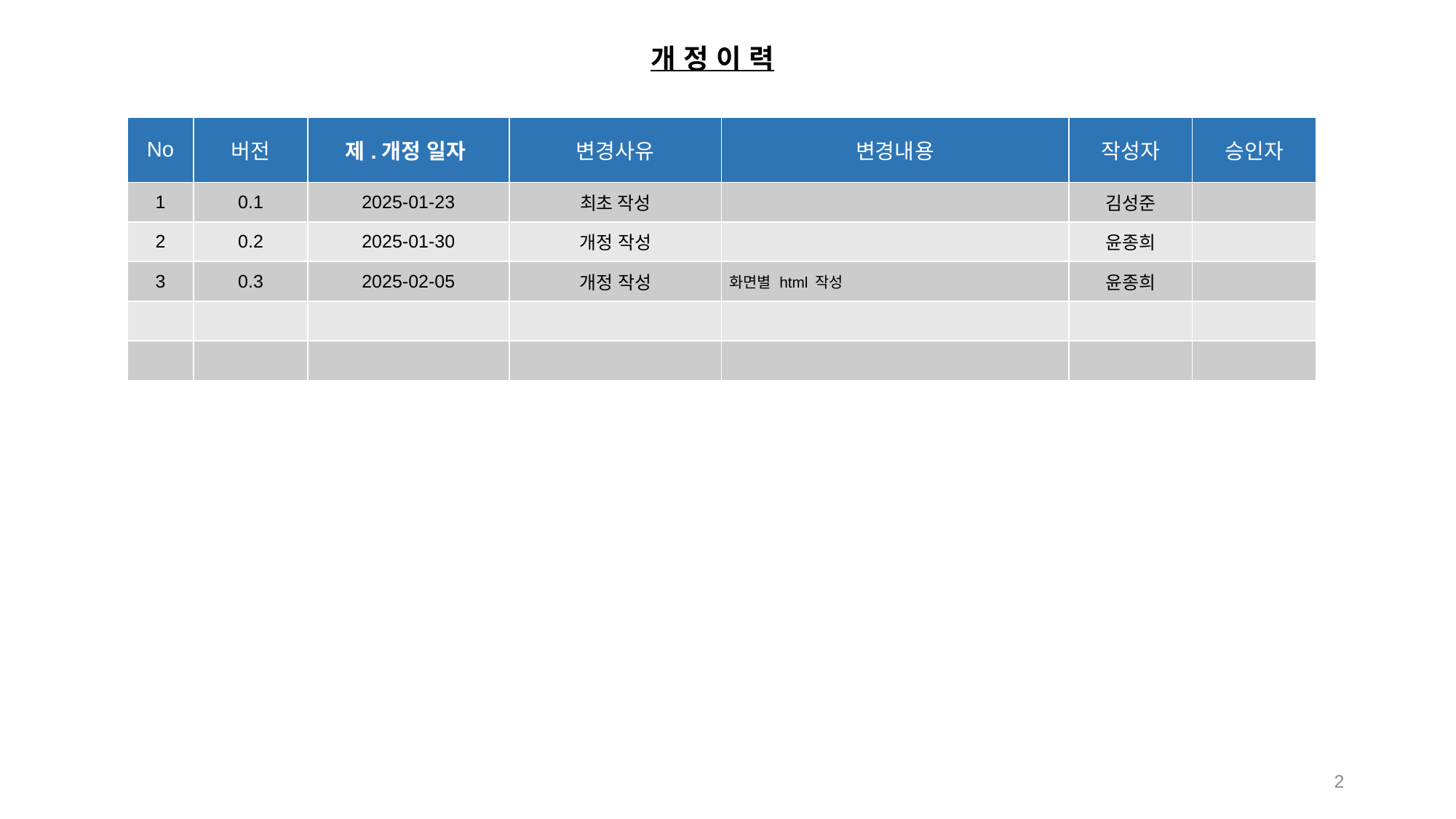

개 정 이 력
| No | 버전 | 제.개정 일자 | 변경사유 | 변경내용 | 작성자 | 승인자 |
| --- | --- | --- | --- | --- | --- | --- |
| 1 | 0.1 | 2025-01-23 | 최초 작성 |  | 김성준 |  |
| 2 | 0.2 | 2025-01-30 | 개정 작성 |  | 윤종희 |  |
| 3 | 0.3 | 2025-02-05 | 개정 작성 | 화면별 html 작성 | 윤종희 |  |
|  |  |  |  |  |  |  |
|  |  |  |  |  |  |  |
2